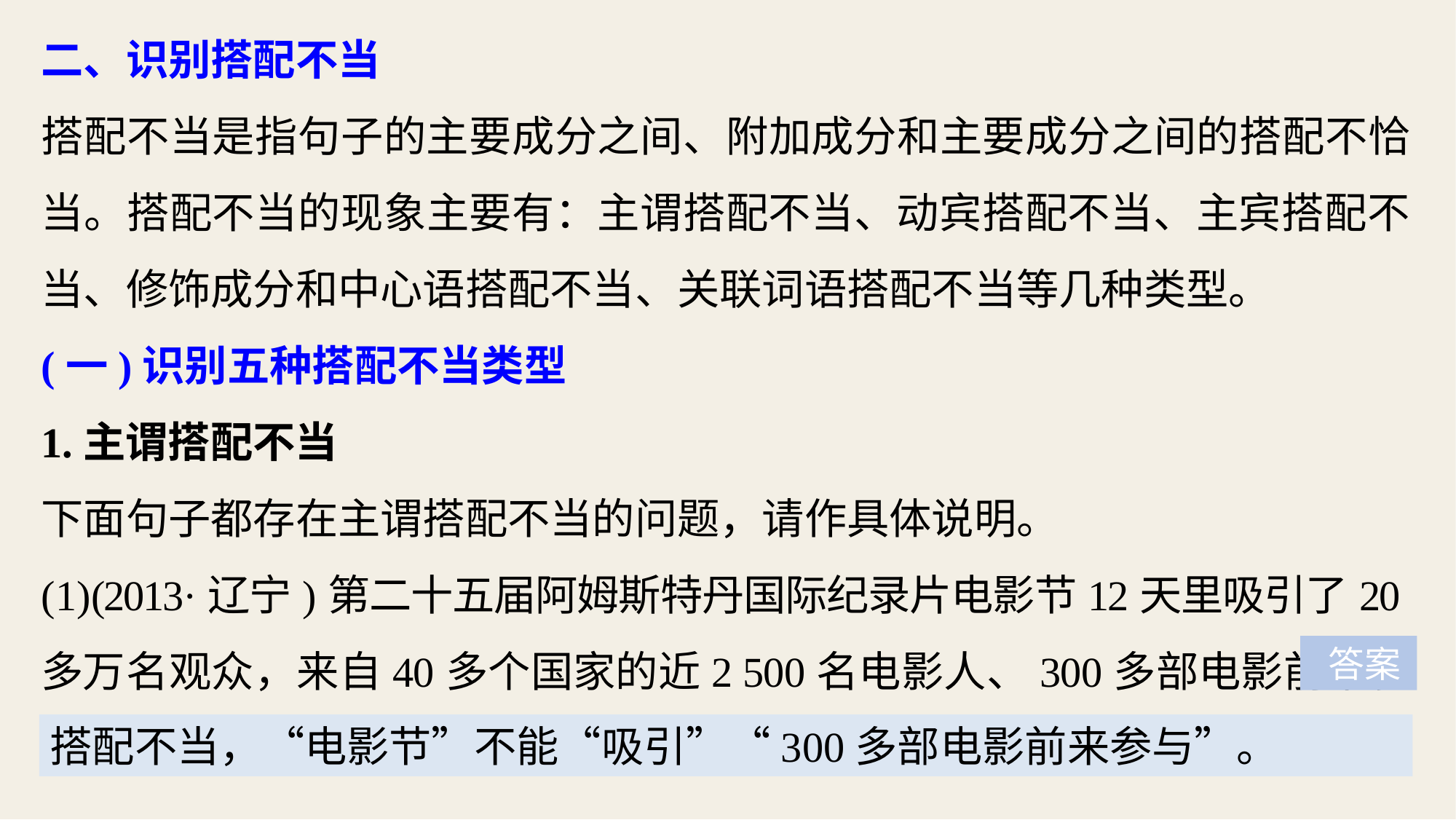

二、识别搭配不当
搭配不当是指句子的主要成分之间、附加成分和主要成分之间的搭配不恰当。搭配不当的现象主要有：主谓搭配不当、动宾搭配不当、主宾搭配不当、修饰成分和中心语搭配不当、关联词语搭配不当等几种类型。
(一)识别五种搭配不当类型
1.主谓搭配不当
下面句子都存在主谓搭配不当的问题，请作具体说明。
(1)(2013·辽宁)第二十五届阿姆斯特丹国际纪录片电影节12天里吸引了20多万名观众，来自40多个国家的近2 500名电影人、300多部电影前来参与。
 答案
搭配不当，“电影节”不能“吸引”“300多部电影前来参与”。